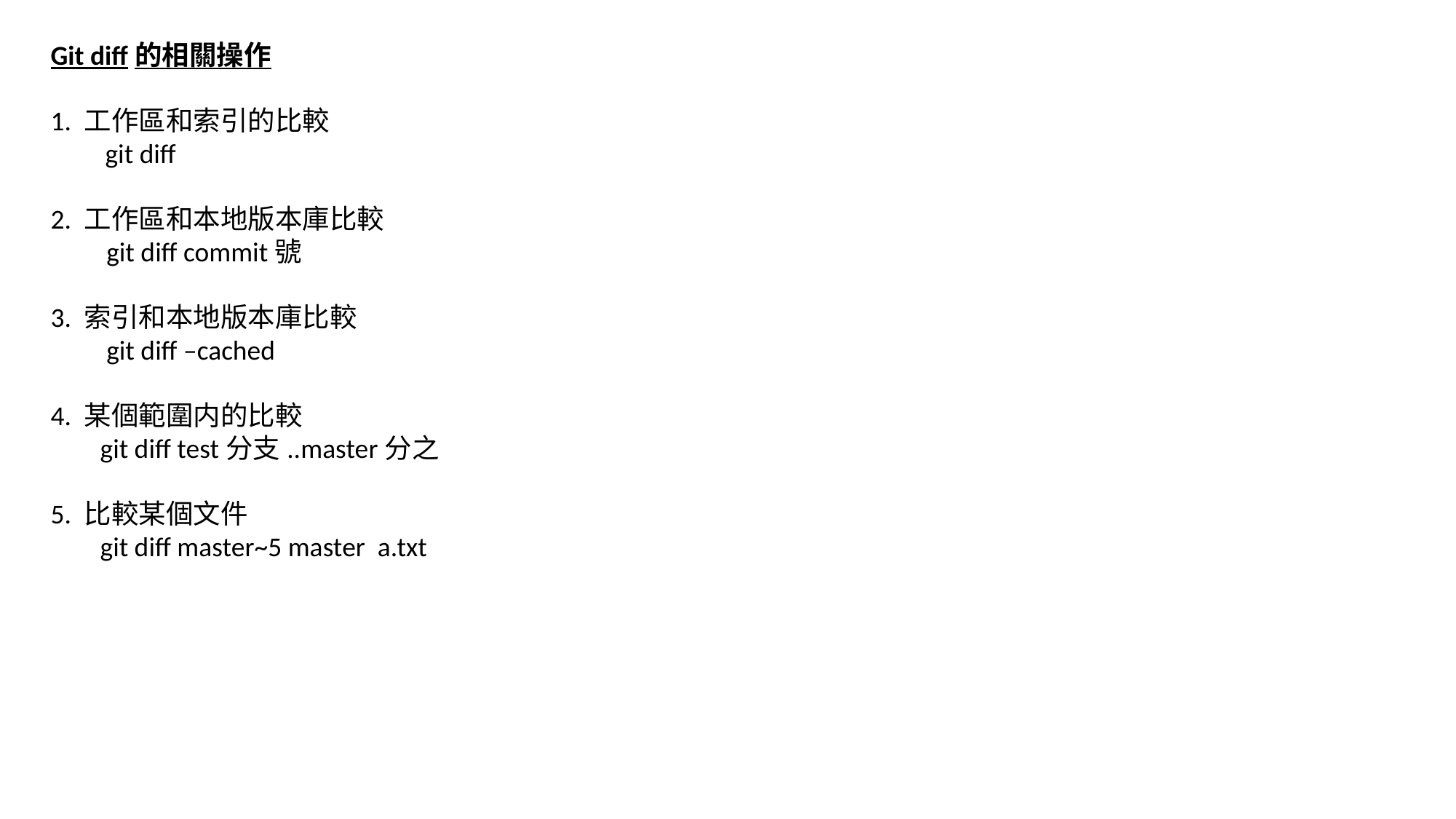

Git diff的相關操作

1. 工作區和索引的比較
git diff

2. 工作區和本地版本庫比較
         git diff commit號

3. 索引和本地版本庫比較
         git diff –cached

4. 某個範圍内的比較
        git diff test分支..master分之

5. 比較某個文件
        git diff master~5 master  a.txt